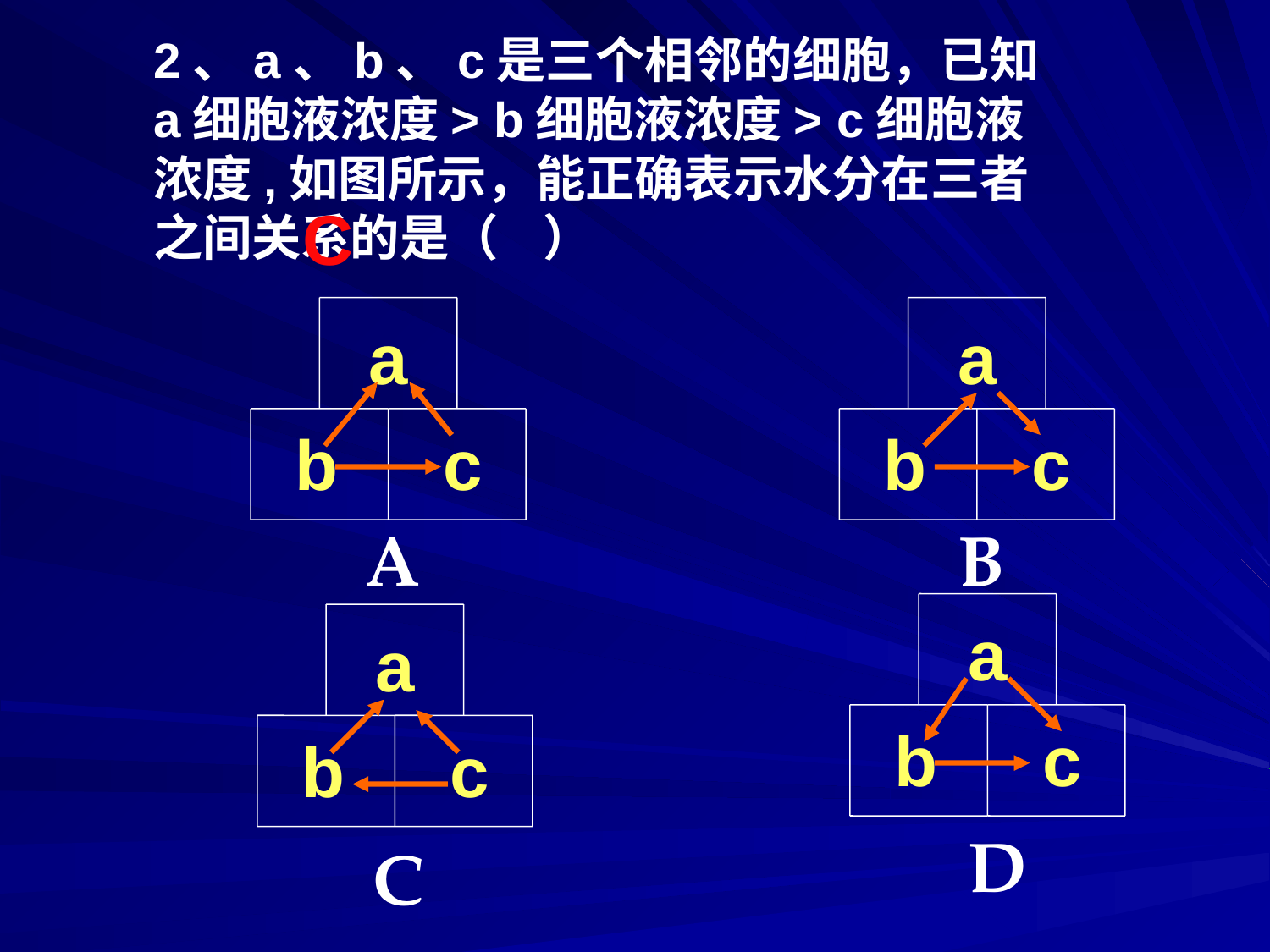

2、a、b、c是三个相邻的细胞，已知a细胞液浓度> b细胞液浓度> c细胞液浓度,如图所示，能正确表示水分在三者之间关系的是（    ）
C

a

b
c

a

b
c

A
B

a

b
c

a

b
c

D
C